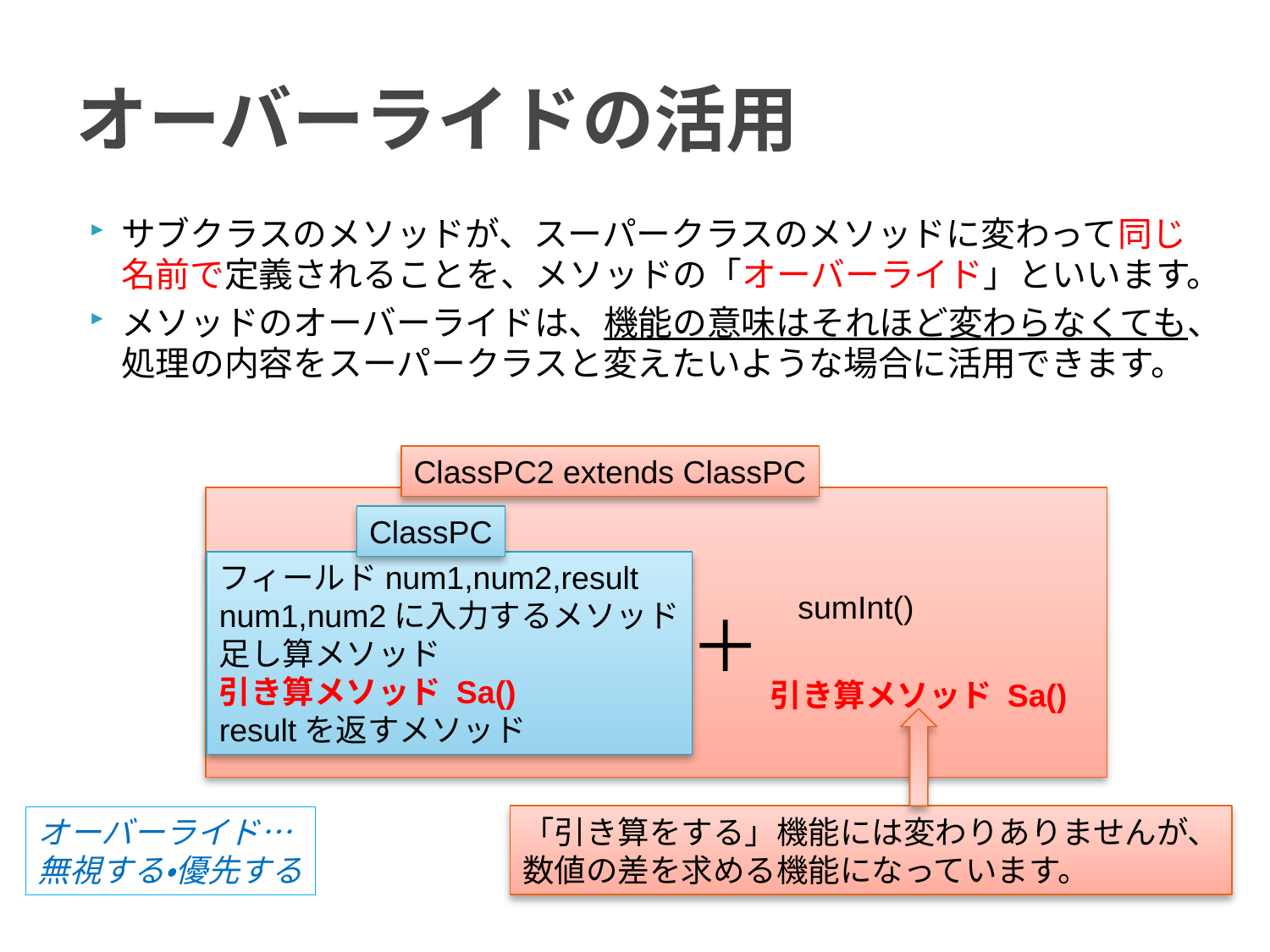

# オーバーライドの活用
サブクラスのメソッドが、スーパークラスのメソッドに変わって同じ名前で定義されることを、メソッドの「オーバーライド」といいます。
メソッドのオーバーライドは、機能の意味はそれほど変わらなくても、処理の内容をスーパークラスと変えたいような場合に活用できます。

ClassPC2 extends ClassPC

ClassPC
フィールドnum1,num2,result
num1,num2に入力するメソッド
足し算メソッド
引き算メソッド Sa()
resultを返すメソッド
sumInt()
＋
引き算メソッド Sa()

「引き算をする」機能には変わりありませんが、
数値の差を求める機能になっています。
オーバーライド…
無視する・優先する